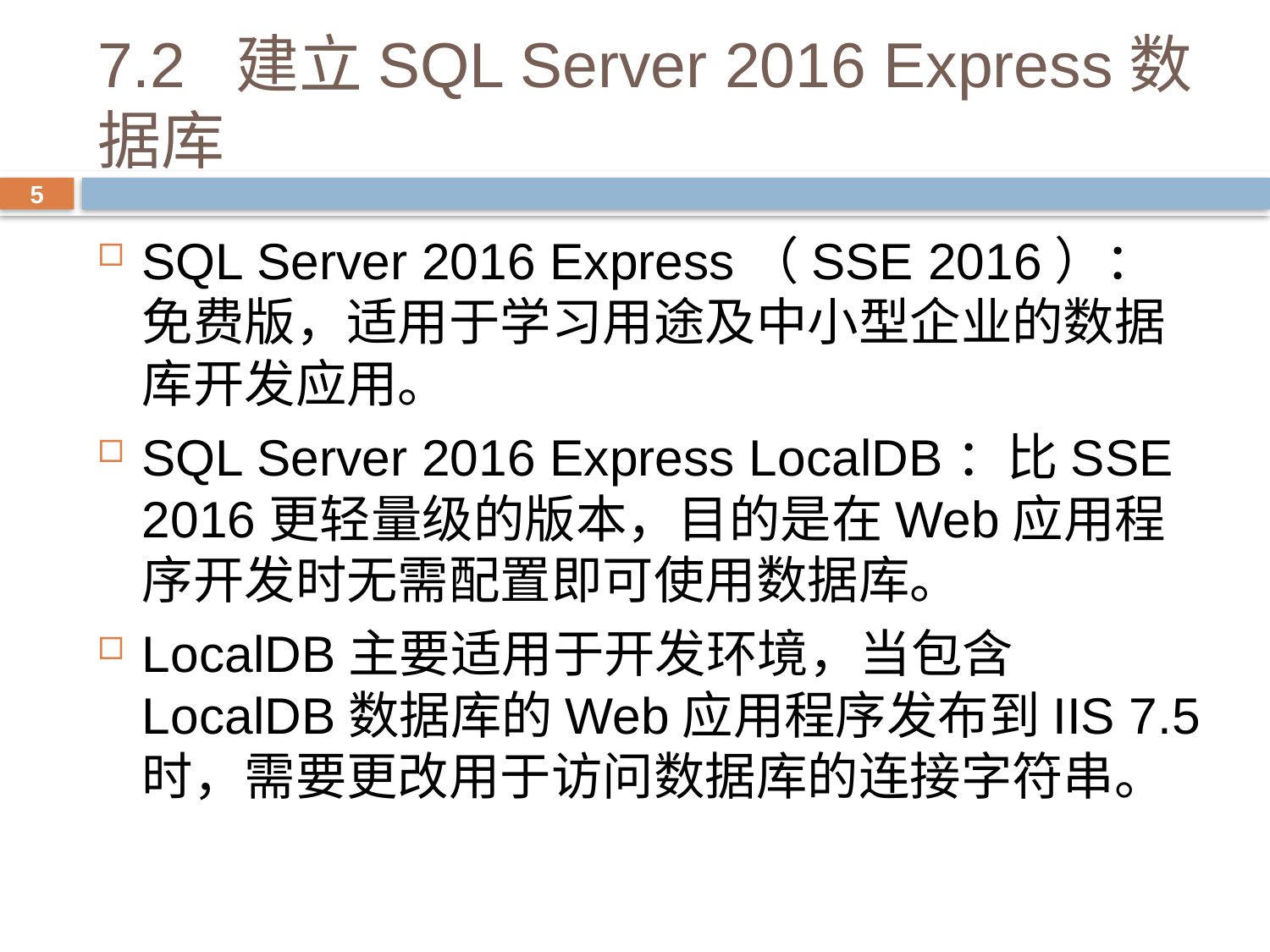

# 7.2  建立SQL Server 2016 Express数据库
5
SQL Server 2016 Express（SSE 2016）：免费版，适用于学习用途及中小型企业的数据库开发应用。
SQL Server 2016 Express LocalDB：比SSE 2016更轻量级的版本，目的是在Web应用程序开发时无需配置即可使用数据库。
LocalDB主要适用于开发环境，当包含LocalDB数据库的Web应用程序发布到IIS 7.5时，需要更改用于访问数据库的连接字符串。